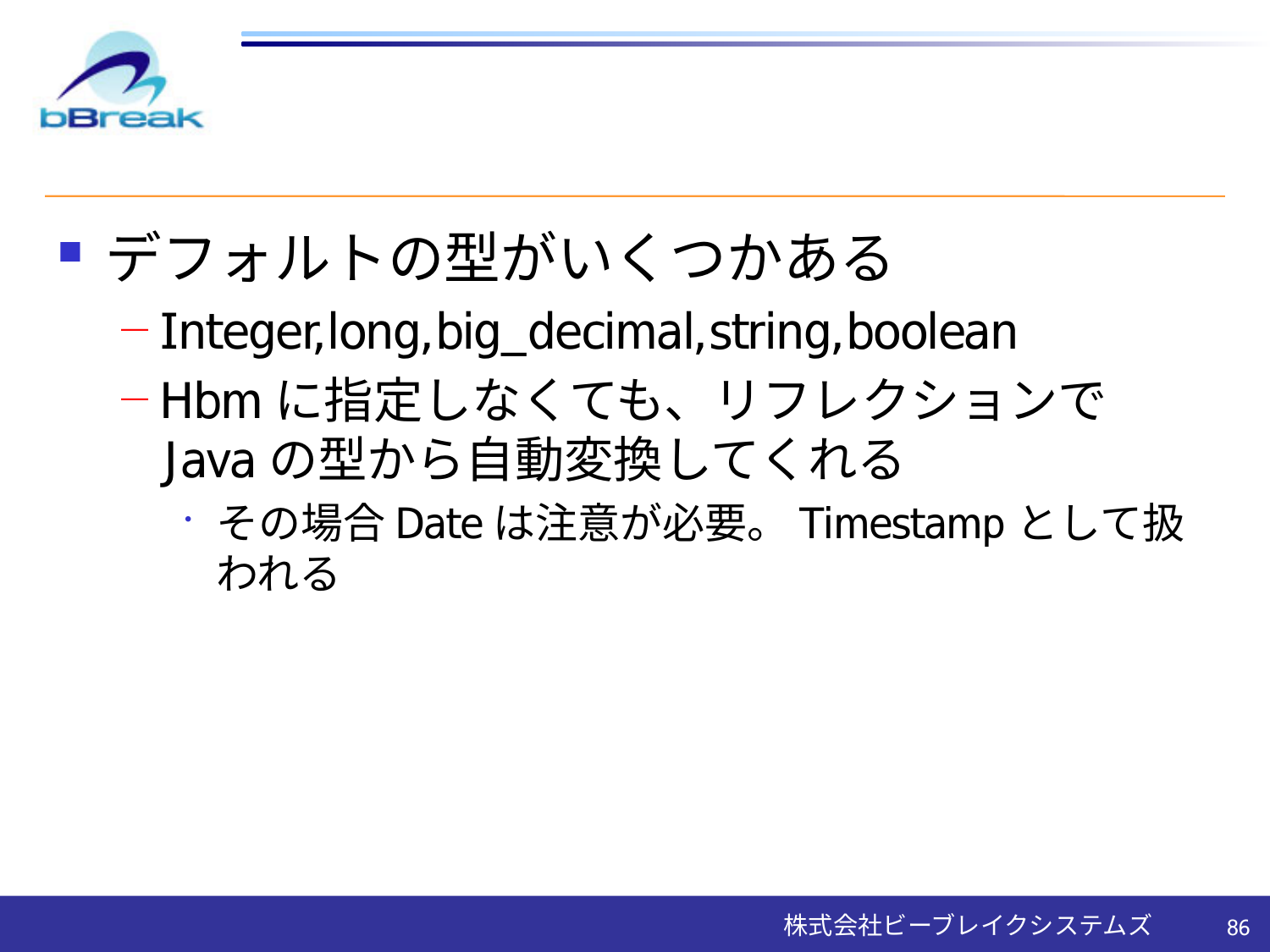

#
デフォルトの型がいくつかある
Integer,long,big_decimal,string,boolean
Hbmに指定しなくても、リフレクションでJavaの型から自動変換してくれる
その場合Dateは注意が必要。Timestampとして扱われる